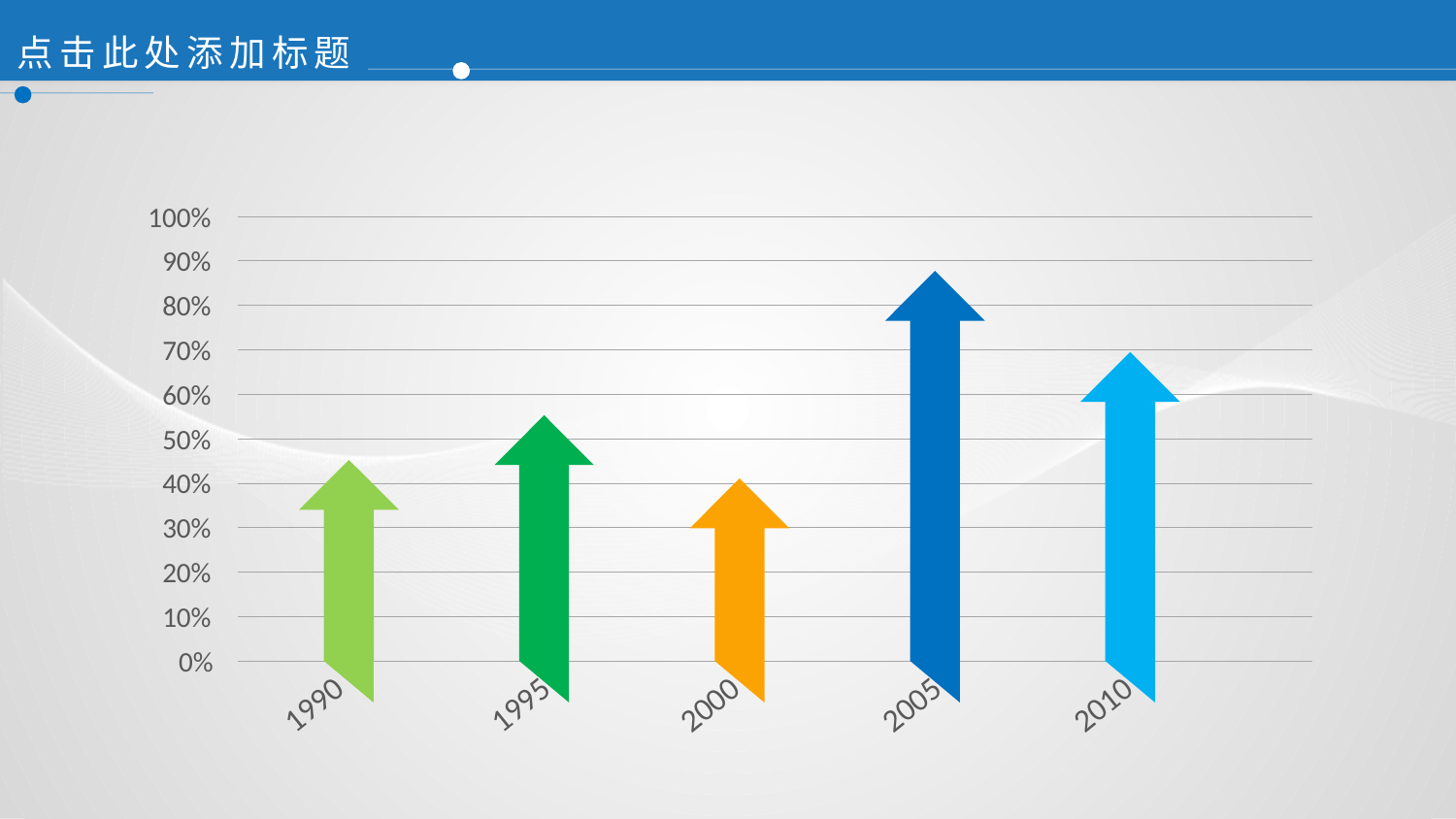

点击此处添加标题
100%
90%
80%
70%
60%
50%
40%
30%
20%
10%
0%

1990
1995
2000
2005
2010